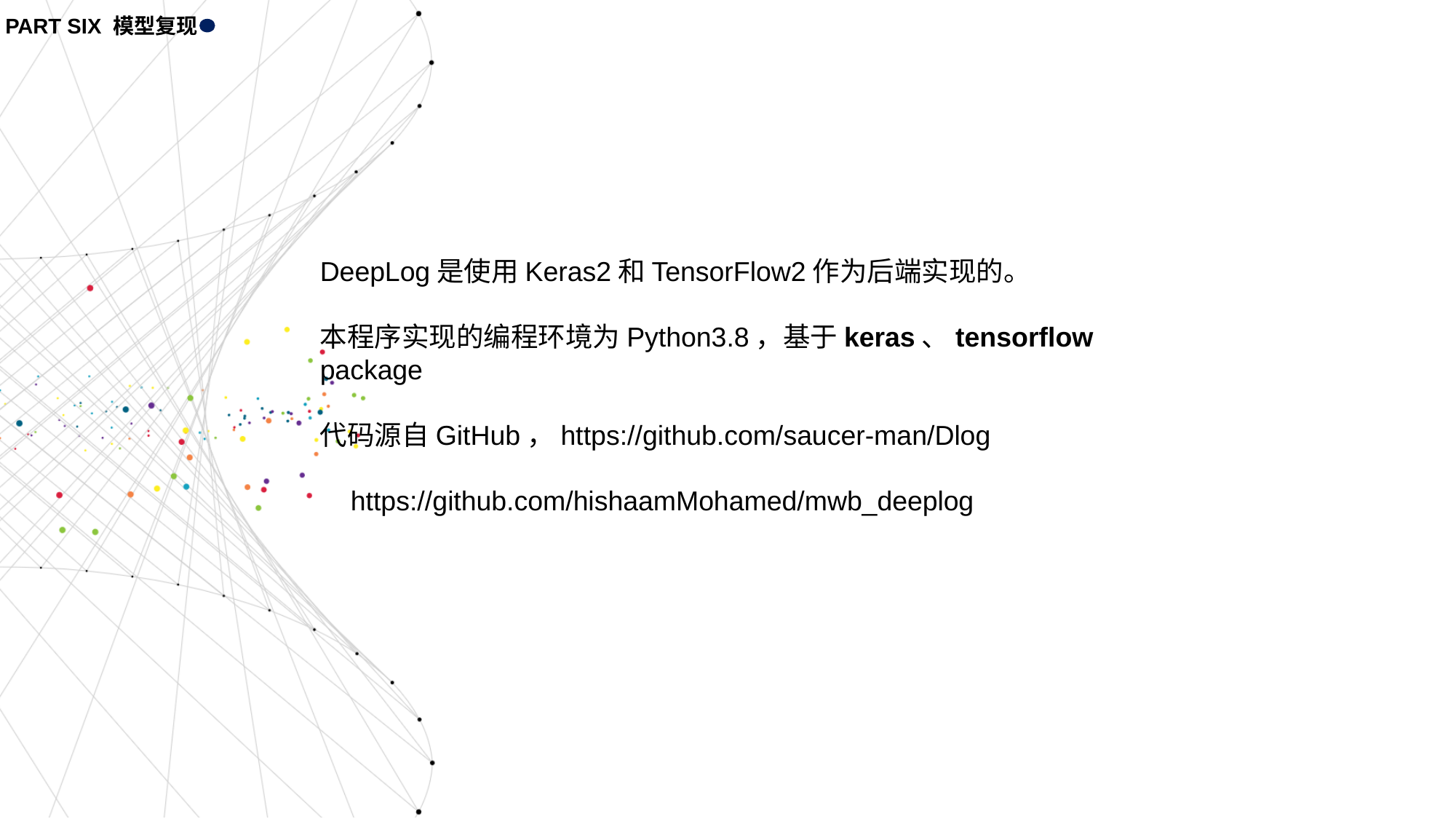

PART SIX 模型复现

DeepLog是使用Keras2和TensorFlow2作为后端实现的。

本程序实现的编程环境为Python3.8，基于keras、tensorflow package

代码源自GitHub，https://github.com/saucer-man/Dlog

    https://github.com/hishaamMohamed/mwb_deeplog